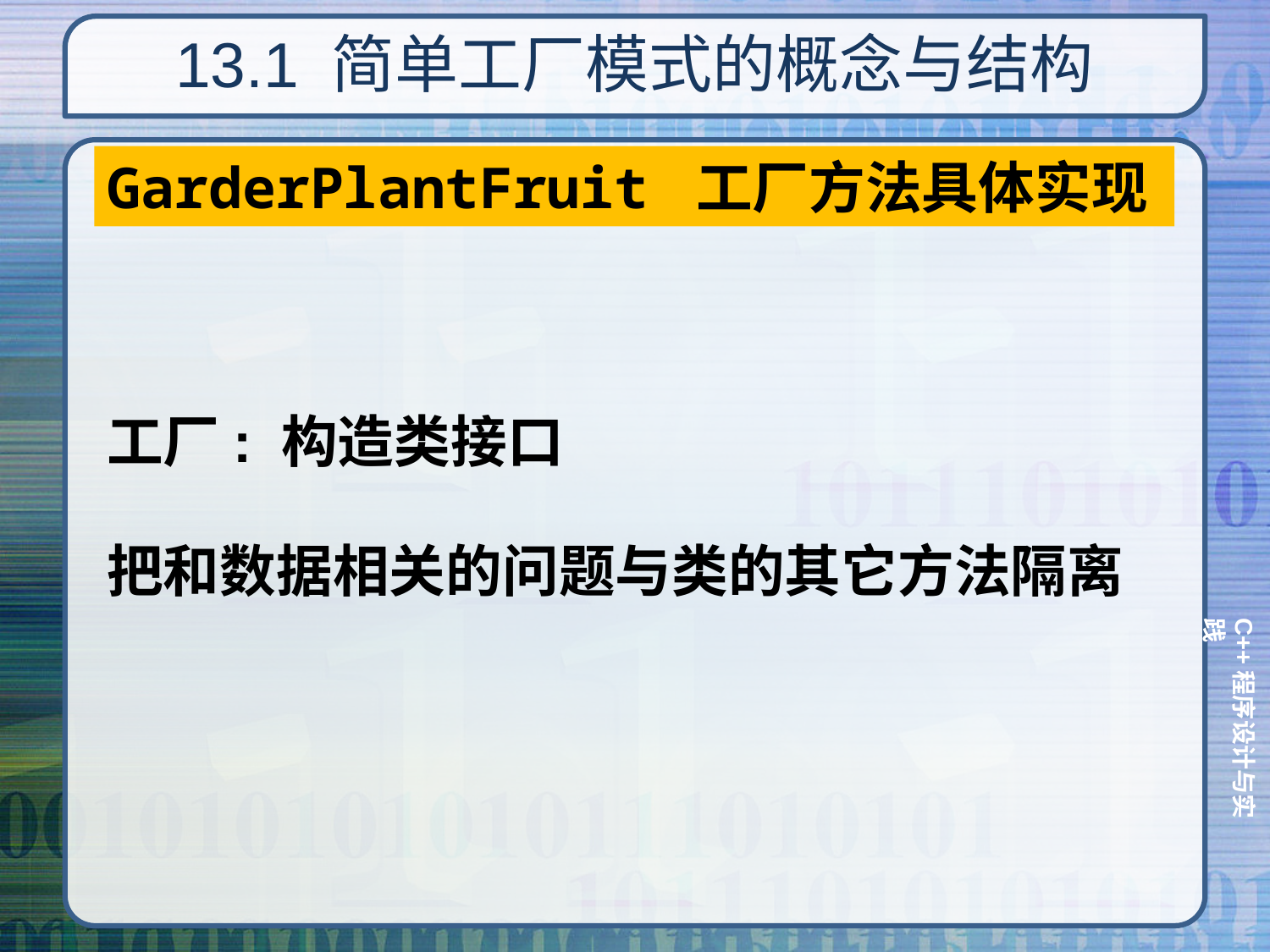

# 13.1 简单工厂模式的概念与结构

GarderPlantFruit 工厂方法具体实现
工厂: 构造类接口
把和数据相关的问题与类的其它方法隔离